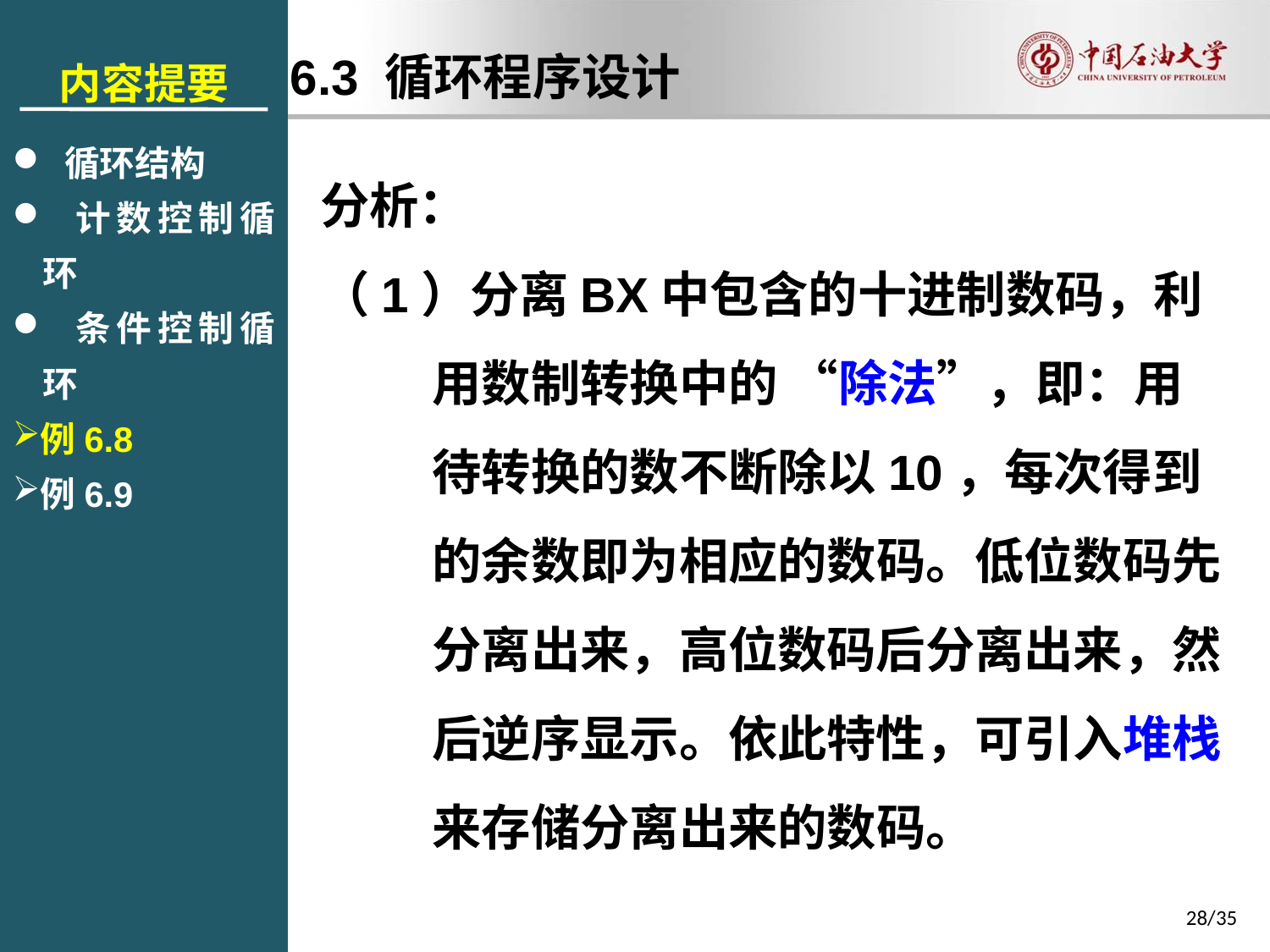

内容提要
 循环结构
 计数控制循环
 条件控制循环
例6.8
例6.9
6.3 循环程序设计
分析：
（1）分离BX中包含的十进制数码，利用数制转换中的 “除法”，即：用待转换的数不断除以10，每次得到的余数即为相应的数码。低位数码先分离出来，高位数码后分离出来，然后逆序显示。依此特性，可引入堆栈来存储分离出来的数码。
28/35